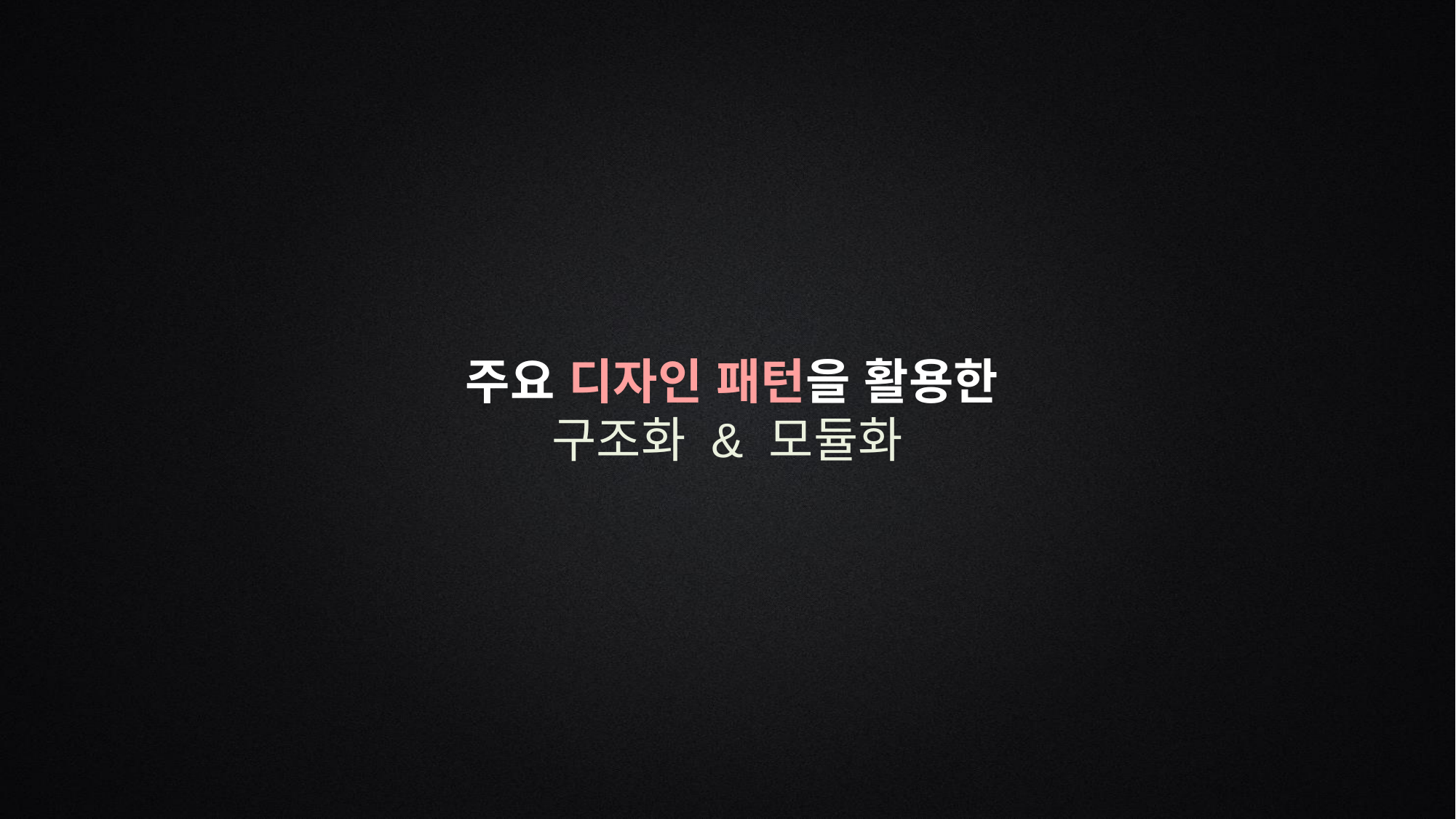

주요 디자인 패턴을 활용한
구조화 & 모듈화